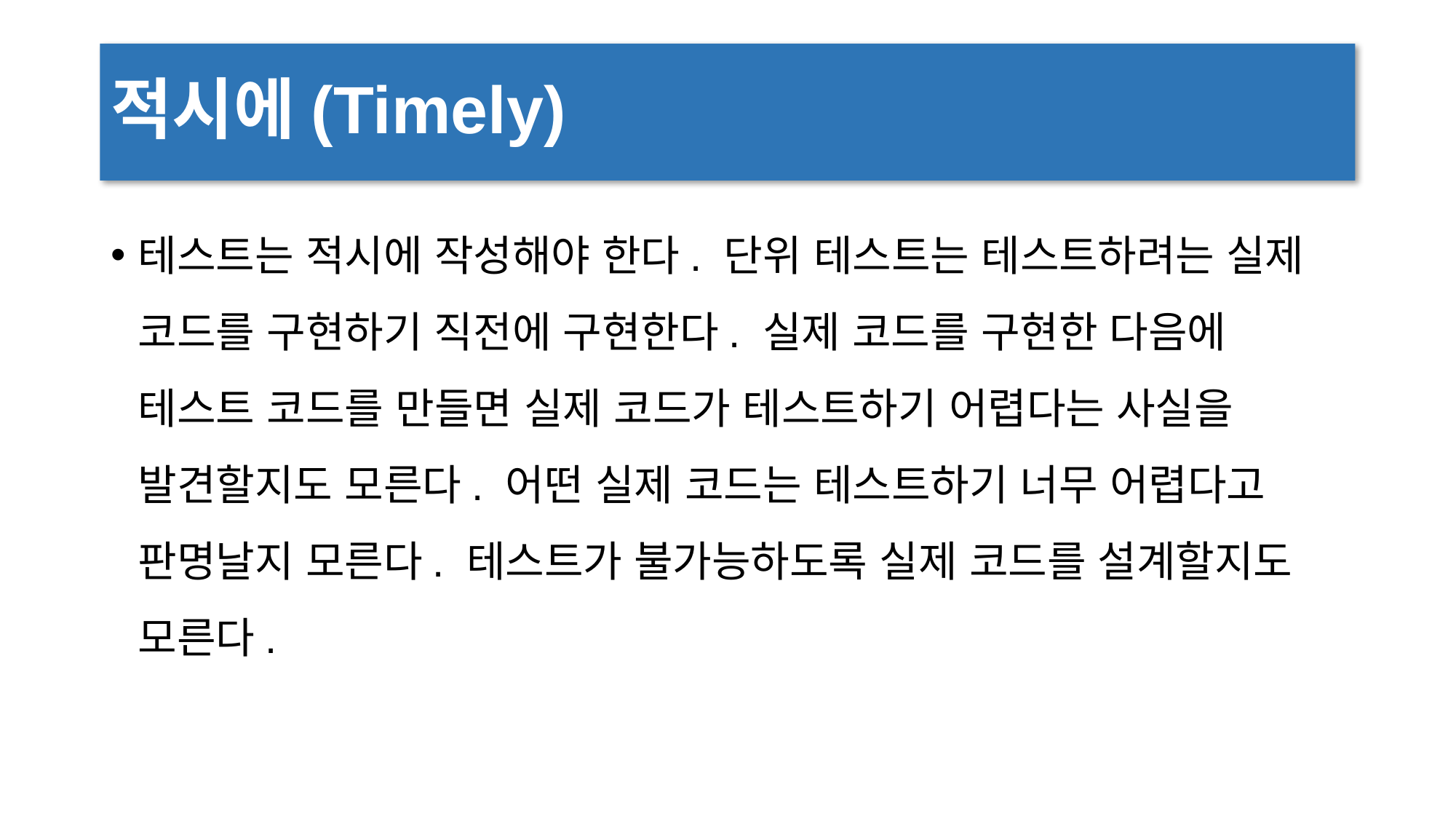

# 적시에(Timely)
테스트는 적시에 작성해야 한다. 단위 테스트는 테스트하려는 실제 코드를 구현하기 직전에 구현한다. 실제 코드를 구현한 다음에 테스트 코드를 만들면 실제 코드가 테스트하기 어렵다는 사실을 발견할지도 모른다. 어떤 실제 코드는 테스트하기 너무 어렵다고 판명날지 모른다. 테스트가 불가능하도록 실제 코드를 설계할지도 모른다.